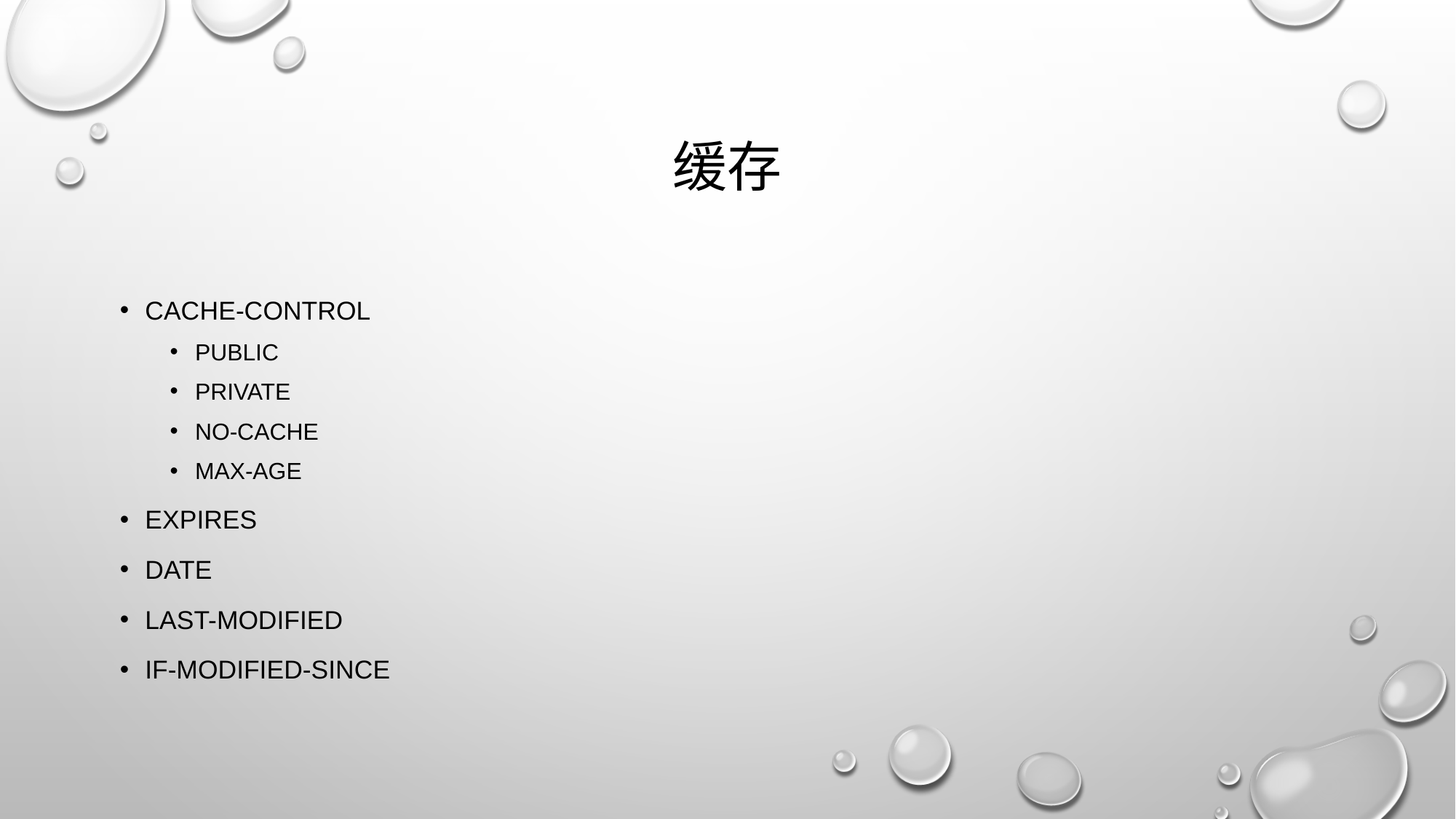

# 缓存
Cache-Control
public
private
no-cache
max-age
Expires
Date
Last-Modified
If-Modified-Since